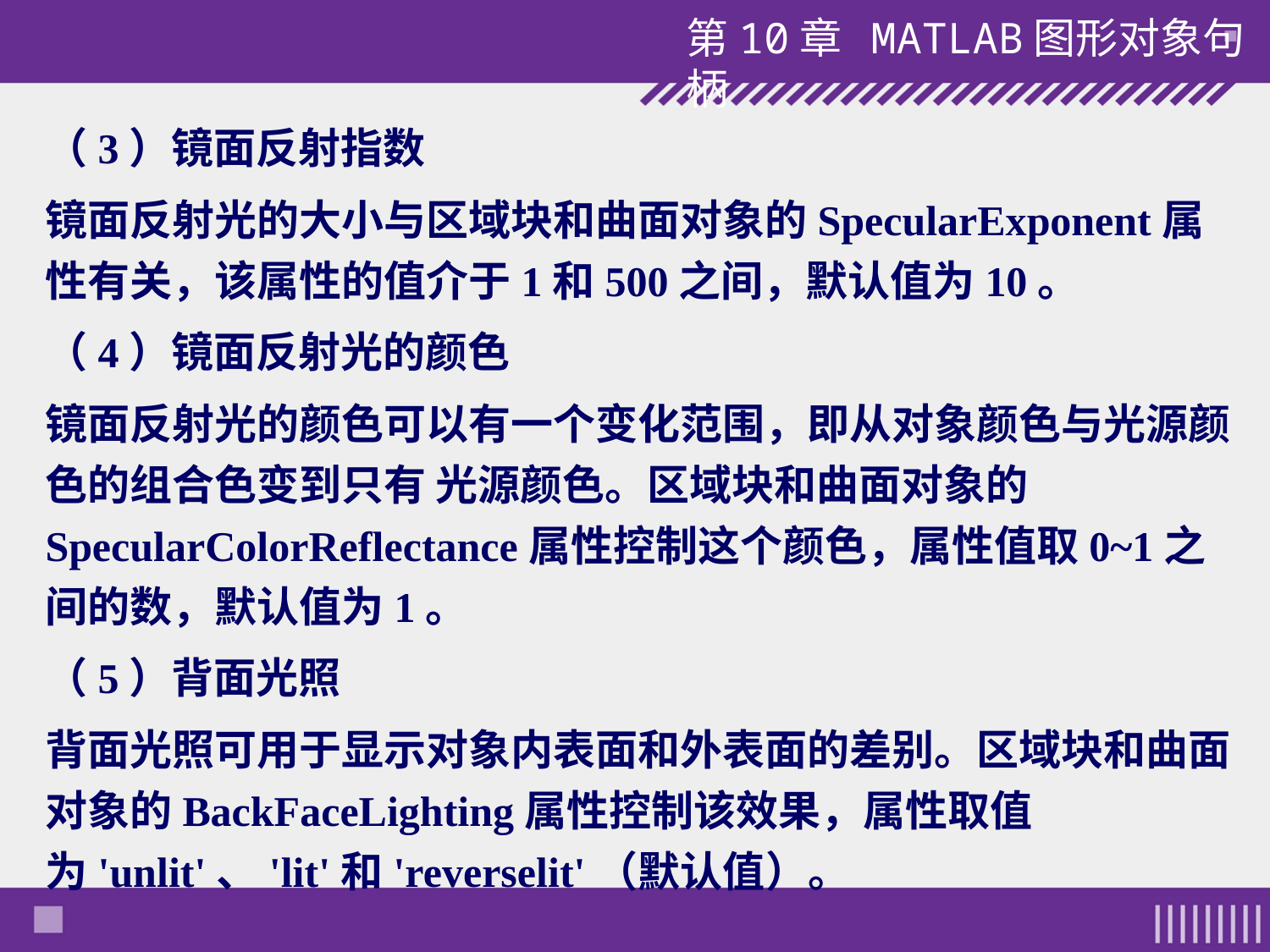

（3）镜面反射指数
镜面反射光的大小与区域块和曲面对象的SpecularExponent属性有关，该属性的值介于1和500之间，默认值为10。
（4）镜面反射光的颜色
镜面反射光的颜色可以有一个变化范围，即从对象颜色与光源颜色的组合色变到只有 光源颜色。区域块和曲面对象的SpecularColorReflectance属性控制这个颜色，属性值取0~1之间的数，默认值为1。
（5）背面光照
背面光照可用于显示对象内表面和外表面的差别。区域块和曲面对象的BackFaceLighting属性控制该效果，属性取值为'unlit'、'lit'和'reverselit'（默认值）。